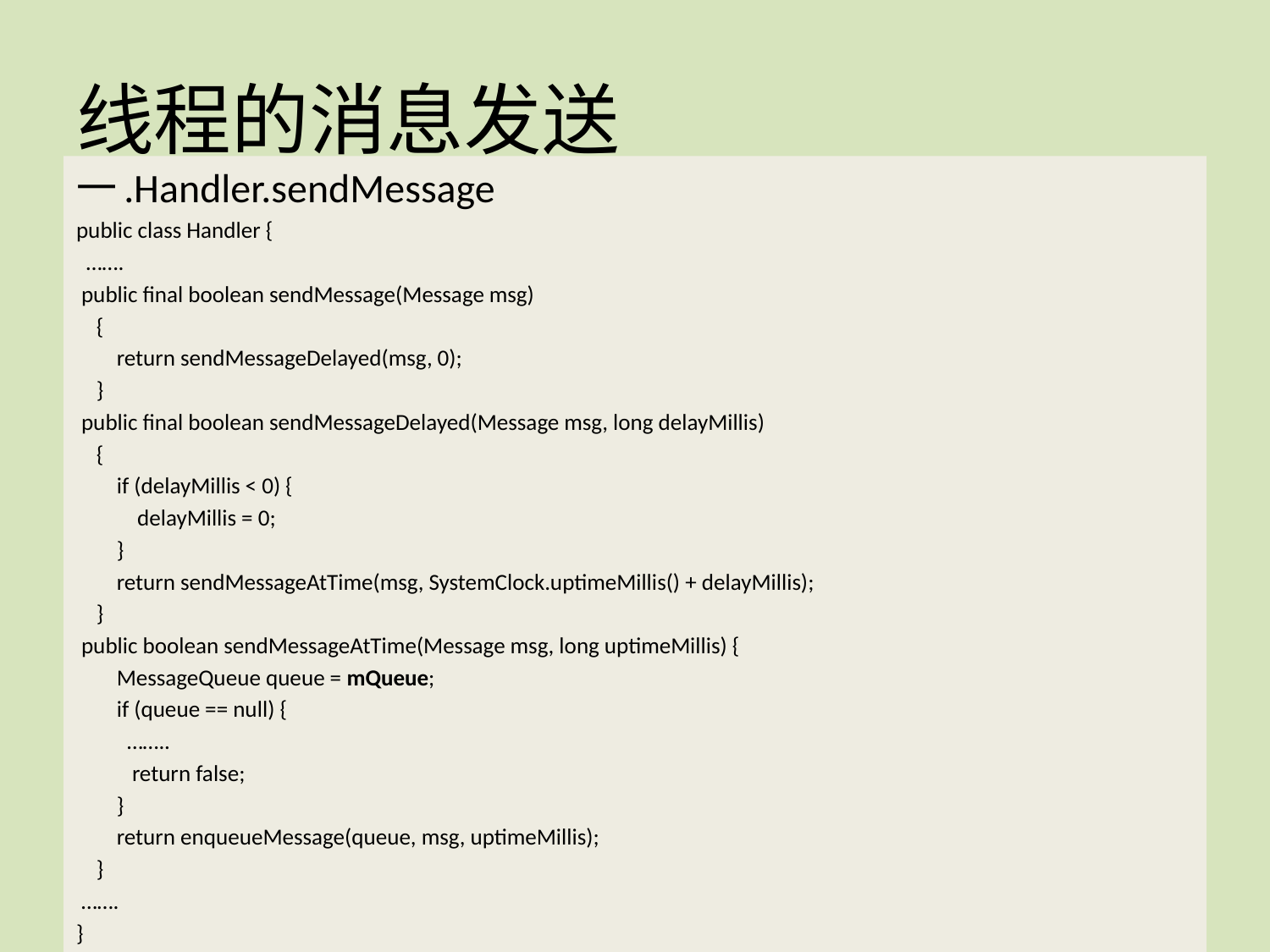

# 线程的消息发送
一.Handler.sendMessage
public class Handler {
  …….
 public final boolean sendMessage(Message msg)
    {
        return sendMessageDelayed(msg, 0);
    }
 public final boolean sendMessageDelayed(Message msg, long delayMillis)
    {
        if (delayMillis < 0) {
            delayMillis = 0;
        }
        return sendMessageAtTime(msg, SystemClock.uptimeMillis() + delayMillis);
    }
 public boolean sendMessageAtTime(Message msg, long uptimeMillis) {
        MessageQueue queue = mQueue;
        if (queue == null) {
          ……..
           return false;
        }
        return enqueueMessage(queue, msg, uptimeMillis);
    }
 …….
}